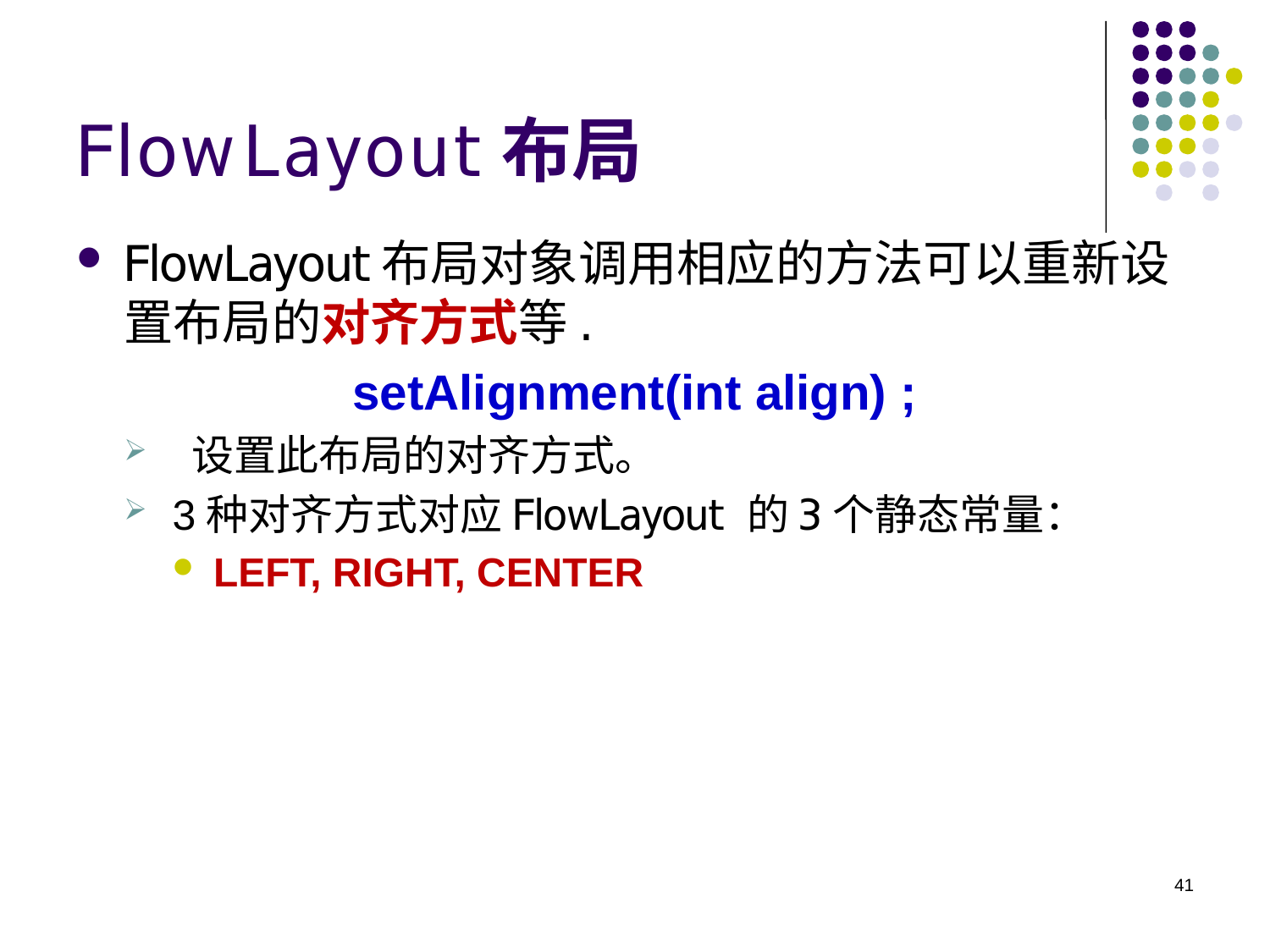

# FlowLayout布局
FlowLayout布局对象调用相应的方法可以重新设置布局的对齐方式等.
setAlignment(int align) ;
 设置此布局的对齐方式。
3种对齐方式对应FlowLayout 的3个静态常量：
LEFT, RIGHT, CENTER

41